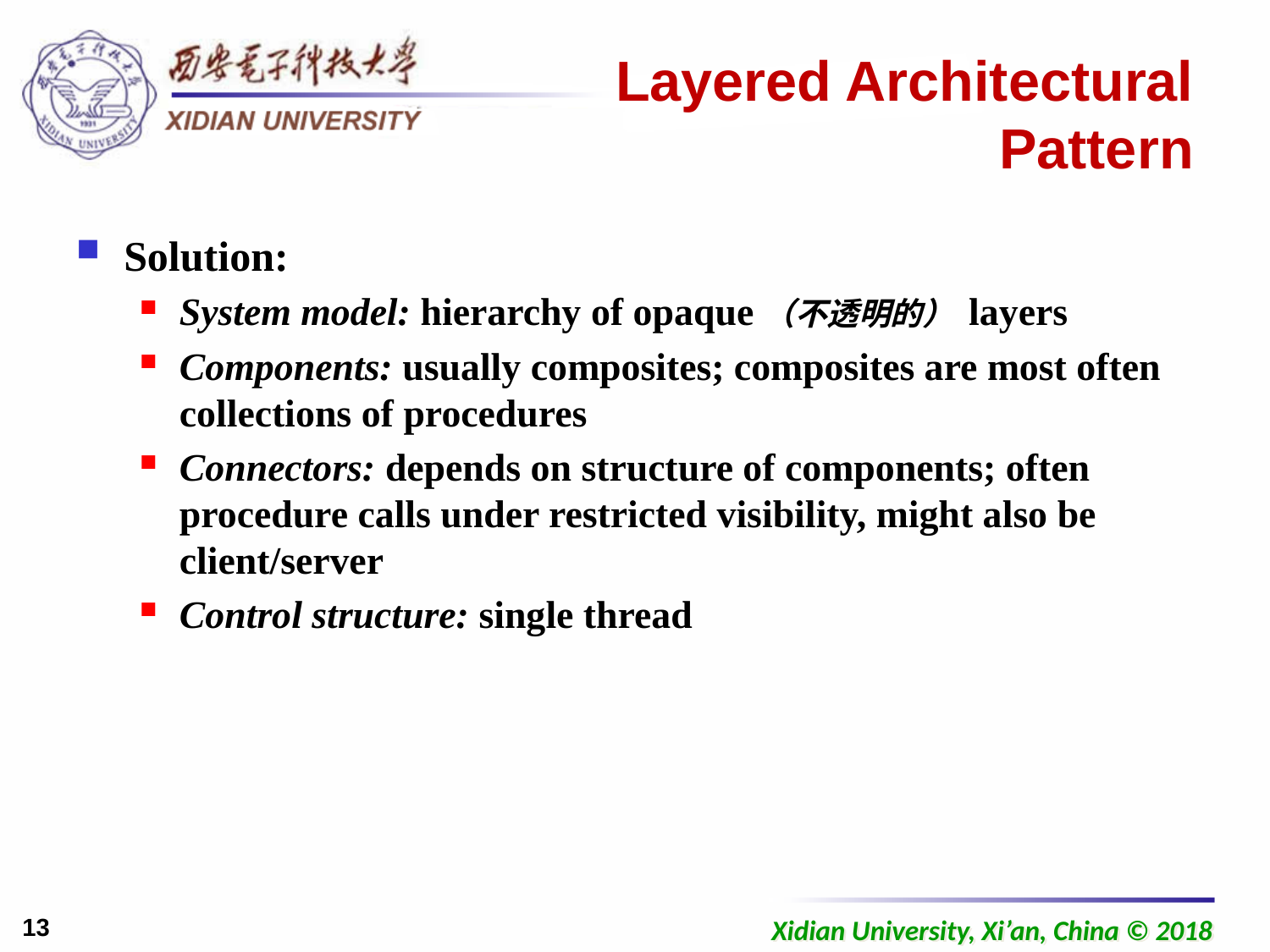

# Layered Architectural Pattern
Solution:
System model: hierarchy of opaque（不透明的） layers
Components: usually composites; composites are most often collections of procedures
Connectors: depends on structure of components; often procedure calls under restricted visibility, might also be client/server
Control structure: single thread